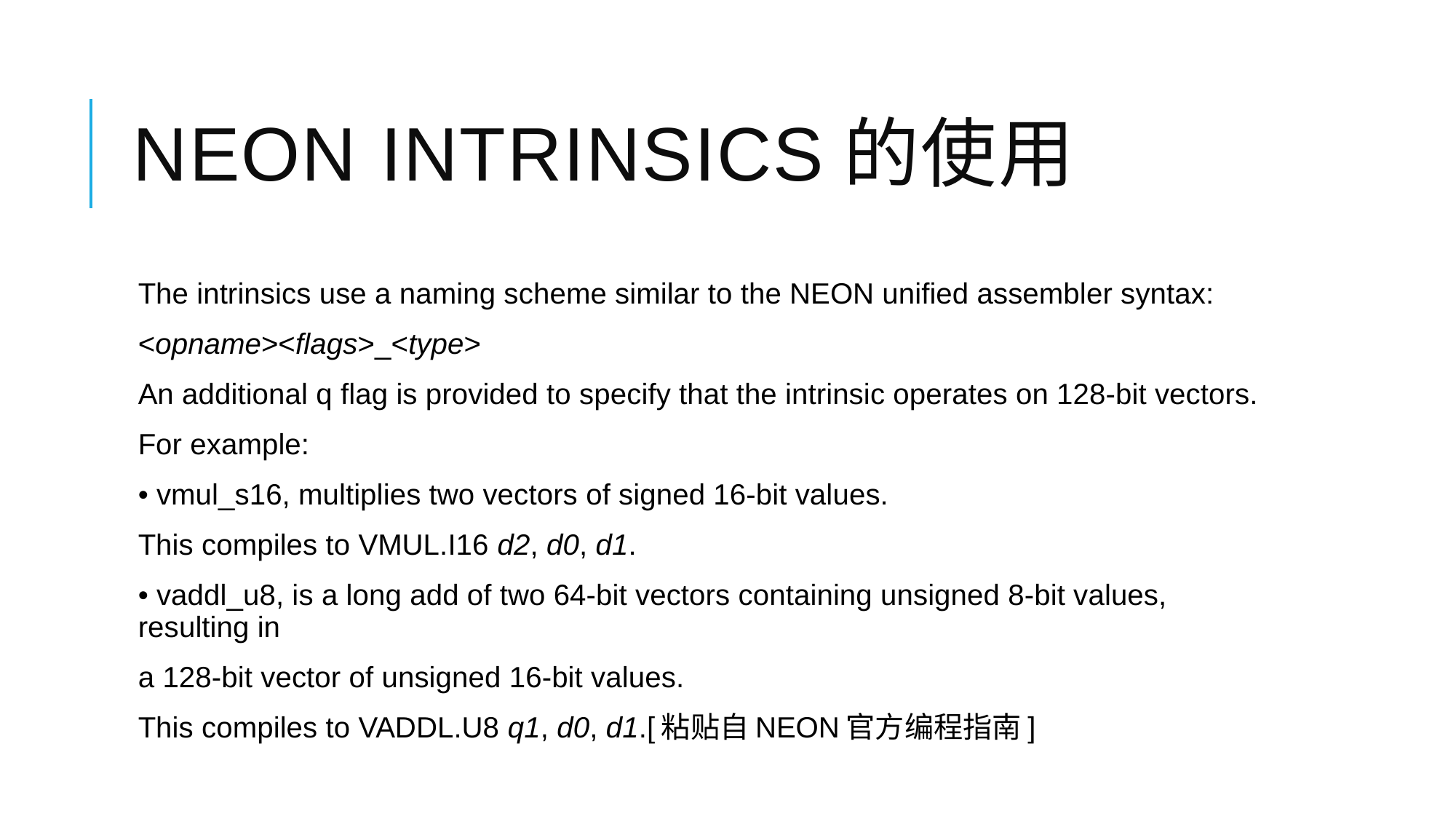

# NEON intrinsics的使用
The intrinsics use a naming scheme similar to the NEON unified assembler syntax:
<opname><flags>_<type>
An additional q flag is provided to specify that the intrinsic operates on 128-bit vectors.
For example:
• vmul_s16, multiplies two vectors of signed 16-bit values.
This compiles to VMUL.I16 d2, d0, d1.
• vaddl_u8, is a long add of two 64-bit vectors containing unsigned 8-bit values, resulting in
a 128-bit vector of unsigned 16-bit values.
This compiles to VADDL.U8 q1, d0, d1.[粘贴自NEON官方编程指南]